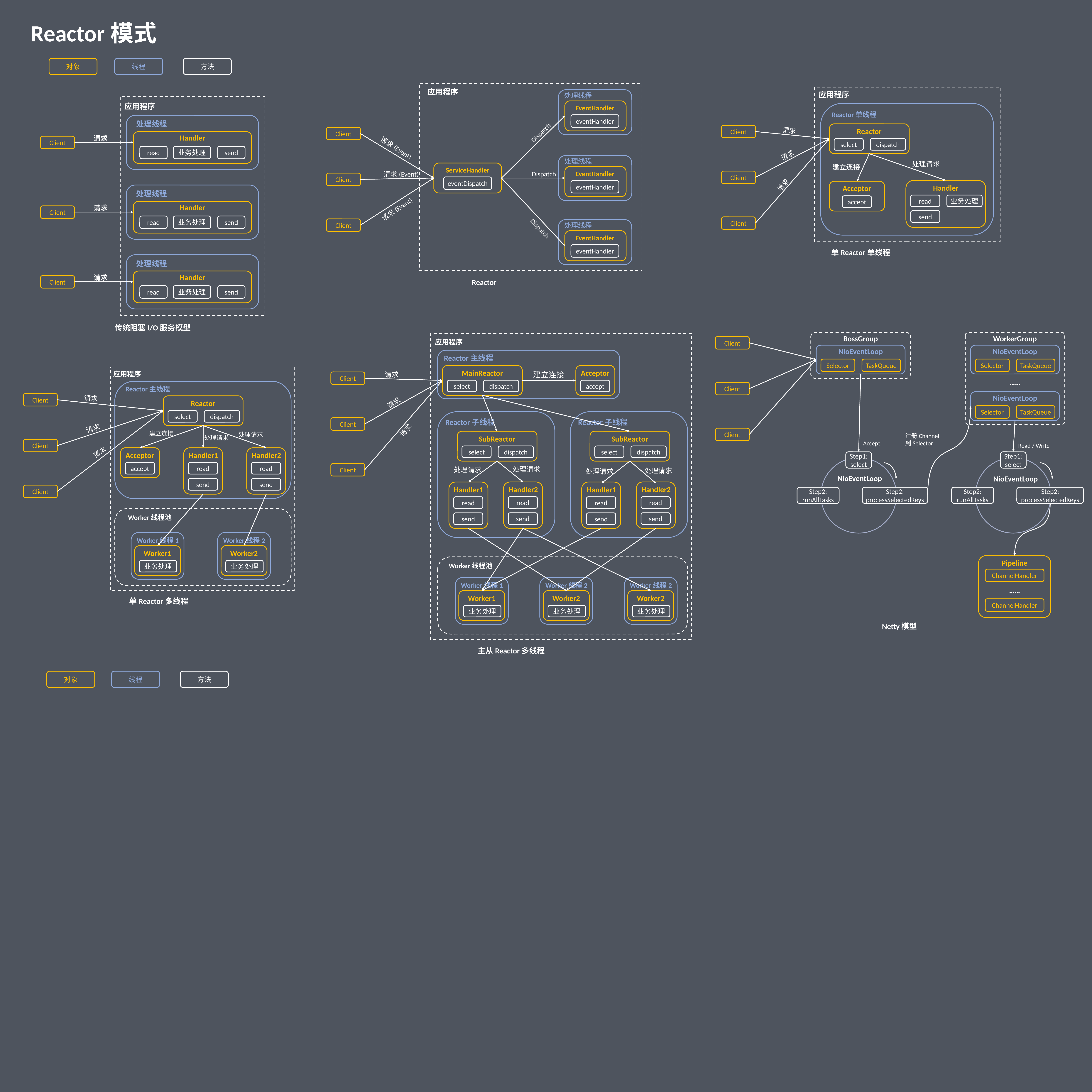

Reactor模式
对象
线程
方法

应用程序

处理线程

EventHandler
eventHandler
Dispatch
Client
请求(Event)

处理线程

EventHandler
eventHandler

ServiceHandler
eventDispatch
Dispatch
请求(Event)
Client
请求(Event)
Client

处理线程

EventHandler
eventHandler
Dispatch
Reactor

应用程序

Reactor单线程

请求
Reactor
Client
select
dispatch
请求
处理请求
建立连接
Client
请求

Handler
Acceptor
read
业务处理
accept
send
Client
单Reactor单线程

应用程序

处理线程

Handler
read
业务处理
send
请求
Client

处理线程

Handler
read
业务处理
send
请求
Client

处理线程

Handler
read
业务处理
send
请求
Client
传统阻塞I/O服务模型

BossGroup

WorkerGroup

NioEventLoop
Selector
TaskQueue

NioEventLoop
Selector
TaskQueue
……

NioEventLoop
Selector
TaskQueue
注册Channel
到Selector
Accept
Read / Write
Step1: select
Step1: select

Step2: runAllTasks
Step2: processSelectedKeys

NioEventLoop
NioEventLoop
Step2: runAllTasks
Step2: processSelectedKeys

Pipeline
ChannelHandler
……
ChannelHandler
Client
Client
Client
Netty模型

应用程序

Reactor主线程

MainReactor
select
dispatch

Acceptor
accept
建立连接

Reactor子线程
Reactor子线程

SubReactor
select
dispatch

SubReactor
select
dispatch
处理请求
处理请求
处理请求
处理请求

Handler2
read
send

Handler2
read
send

Handler1
read
send

Handler1
read
send

Worker线程池

Worker线程1

Worker1
业务处理

Worker线程2

Worker2
业务处理

Worker线程2

Worker2
业务处理
请求
Client
请求
Client
请求
Client
主从Reactor多线程

应用程序

Reactor主线程

Reactor
select
dispatch
建立连接
处理请求
处理请求

Acceptor
accept

Handler1
read
send

Handler2
read
send

Worker线程池

Worker线程1

Worker1
业务处理

Worker线程2

Worker2
业务处理
请求
Client
请求
Client
请求
Client
单Reactor多线程
对象
线程
方法